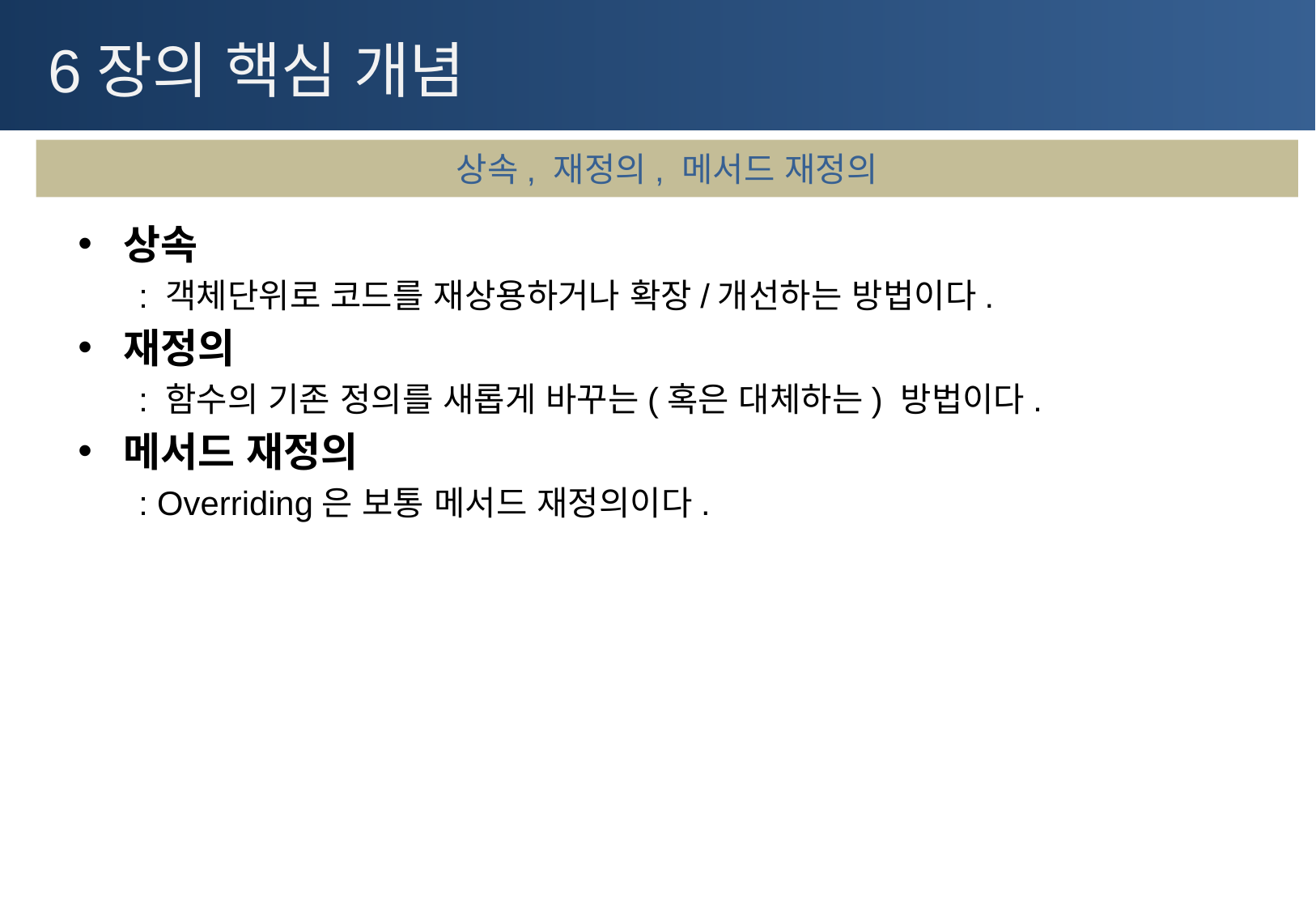

# 6장의 핵심 개념
상속, 재정의, 메서드 재정의
상속
: 객체단위로 코드를 재상용하거나 확장/개선하는 방법이다.
재정의
: 함수의 기존 정의를 새롭게 바꾸는(혹은 대체하는) 방법이다.
메서드 재정의
: Overriding은 보통 메서드 재정의이다.